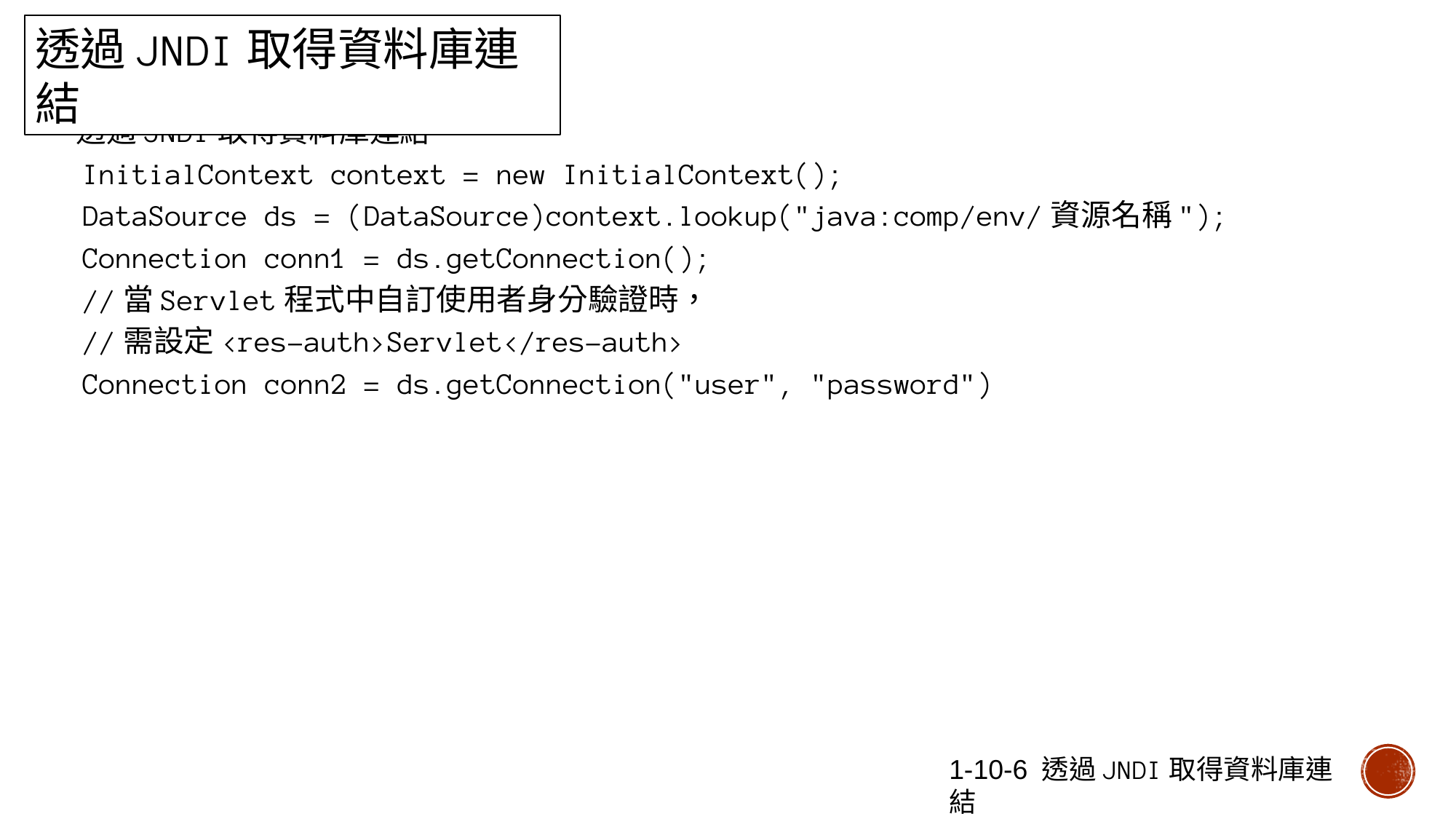

透過JNDI取得資料庫連結
透過JNDI取得資料庫連結
InitialContext context = new InitialContext();
DataSource ds = (DataSource)context.lookup("java:comp/env/資源名稱");
Connection conn1 = ds.getConnection();
//當Servlet程式中自訂使用者身分驗證時，
//需設定<res-auth>Servlet</res-auth>
Connection conn2 = ds.getConnection("user", "password")
1-10-6 透過JNDI取得資料庫連結